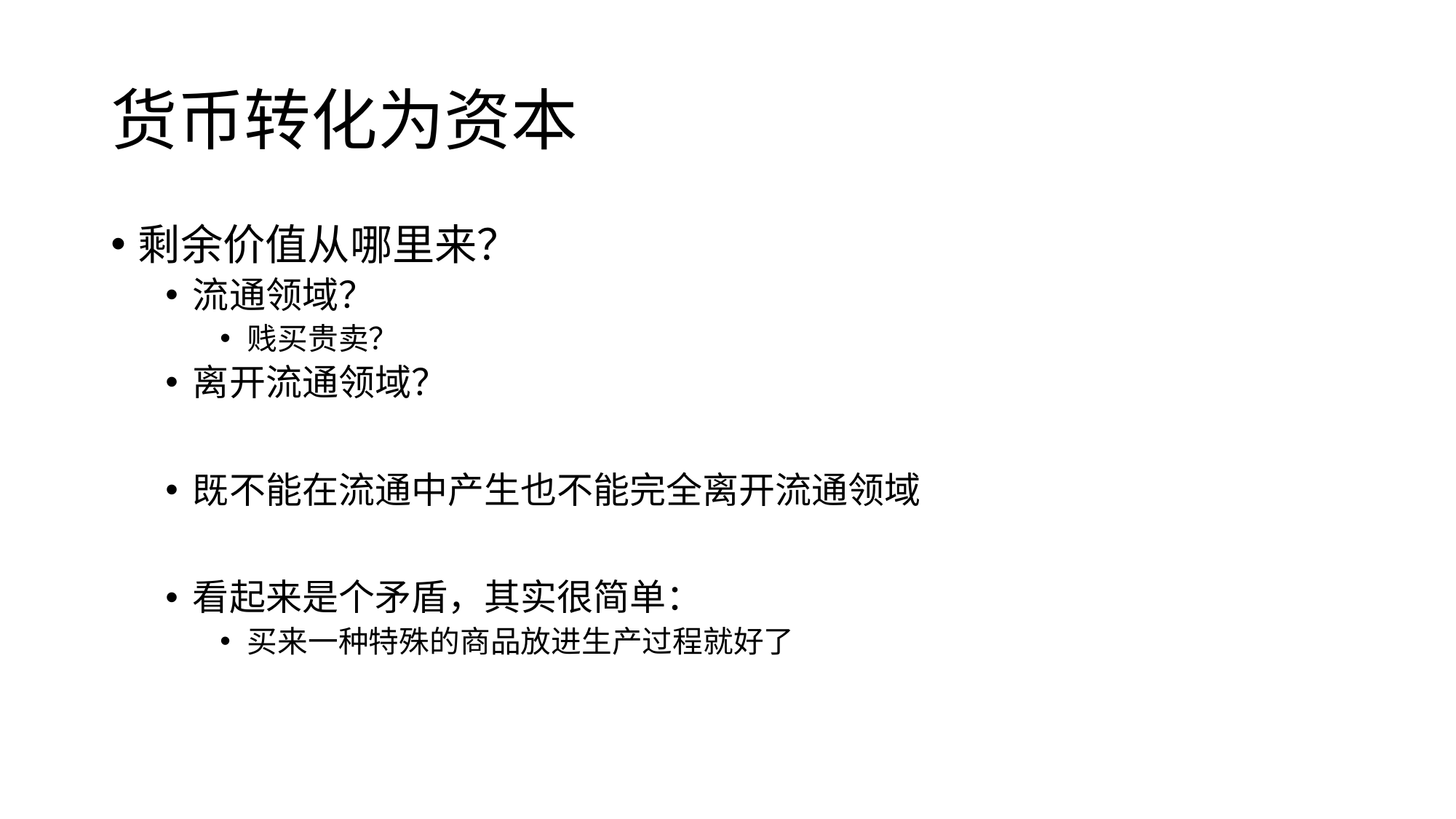

# 货币转化为资本
剩余价值从哪里来？
流通领域？
贱买贵卖？
离开流通领域？

既不能在流通中产生也不能完全离开流通领域

看起来是个矛盾，其实很简单：
买来一种特殊的商品放进生产过程就好了